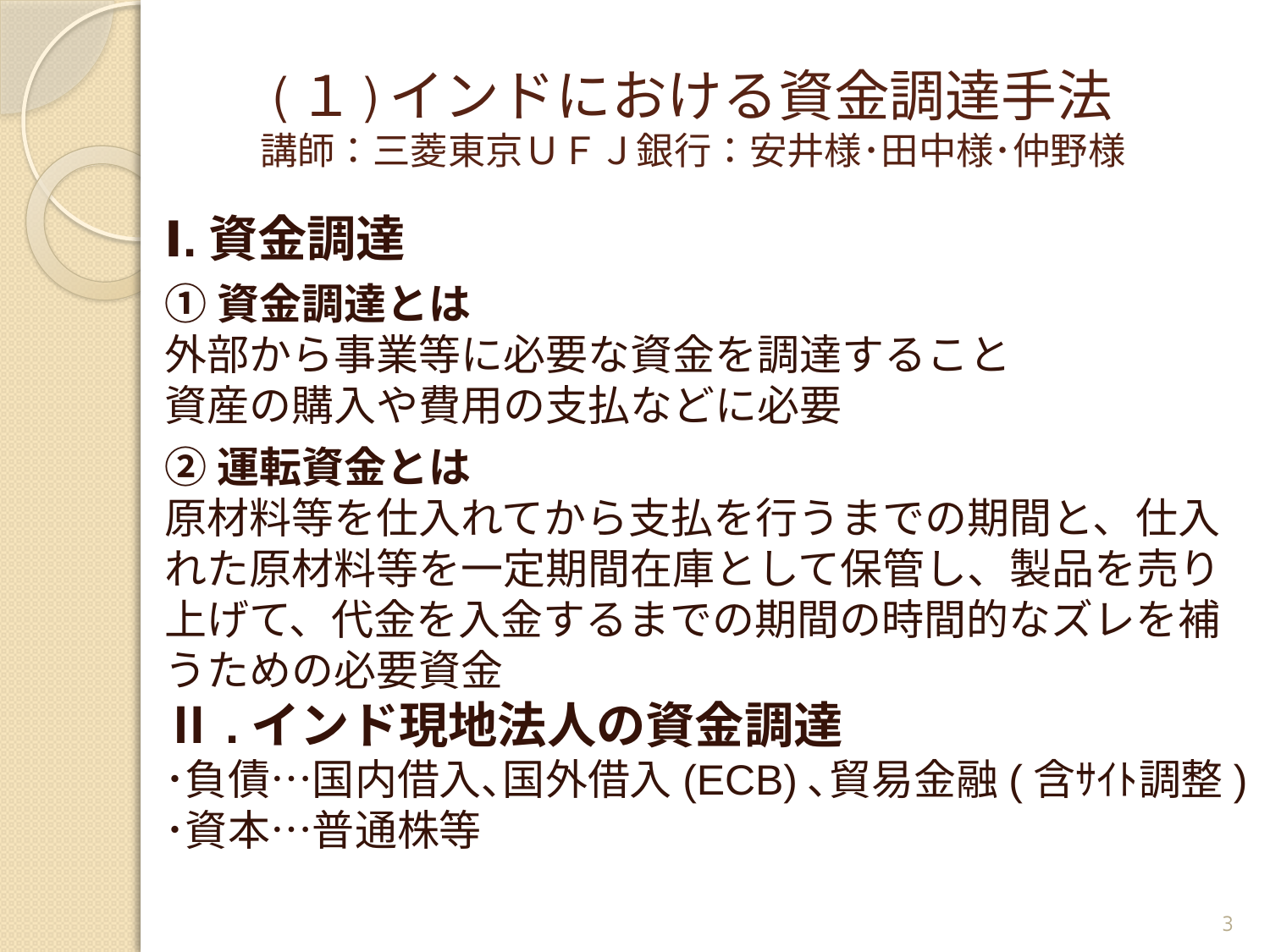

# (１)インドにおける資金調達手法 講師：三菱東京ＵＦＪ銀行：安井様･田中様･仲野様
Ⅰ.資金調達
①資金調達とは
外部から事業等に必要な資金を調達すること
資産の購入や費用の支払などに必要
②運転資金とは
原材料等を仕入れてから支払を行うまでの期間と、仕入れた原材料等を一定期間在庫として保管し、製品を売り上げて、代金を入金するまでの期間の時間的なズレを補うための必要資金
Ⅱ.インド現地法人の資金調達
･負債…国内借入､国外借入(ECB)､貿易金融(含ｻｲﾄ調整)
･資本…普通株等
3